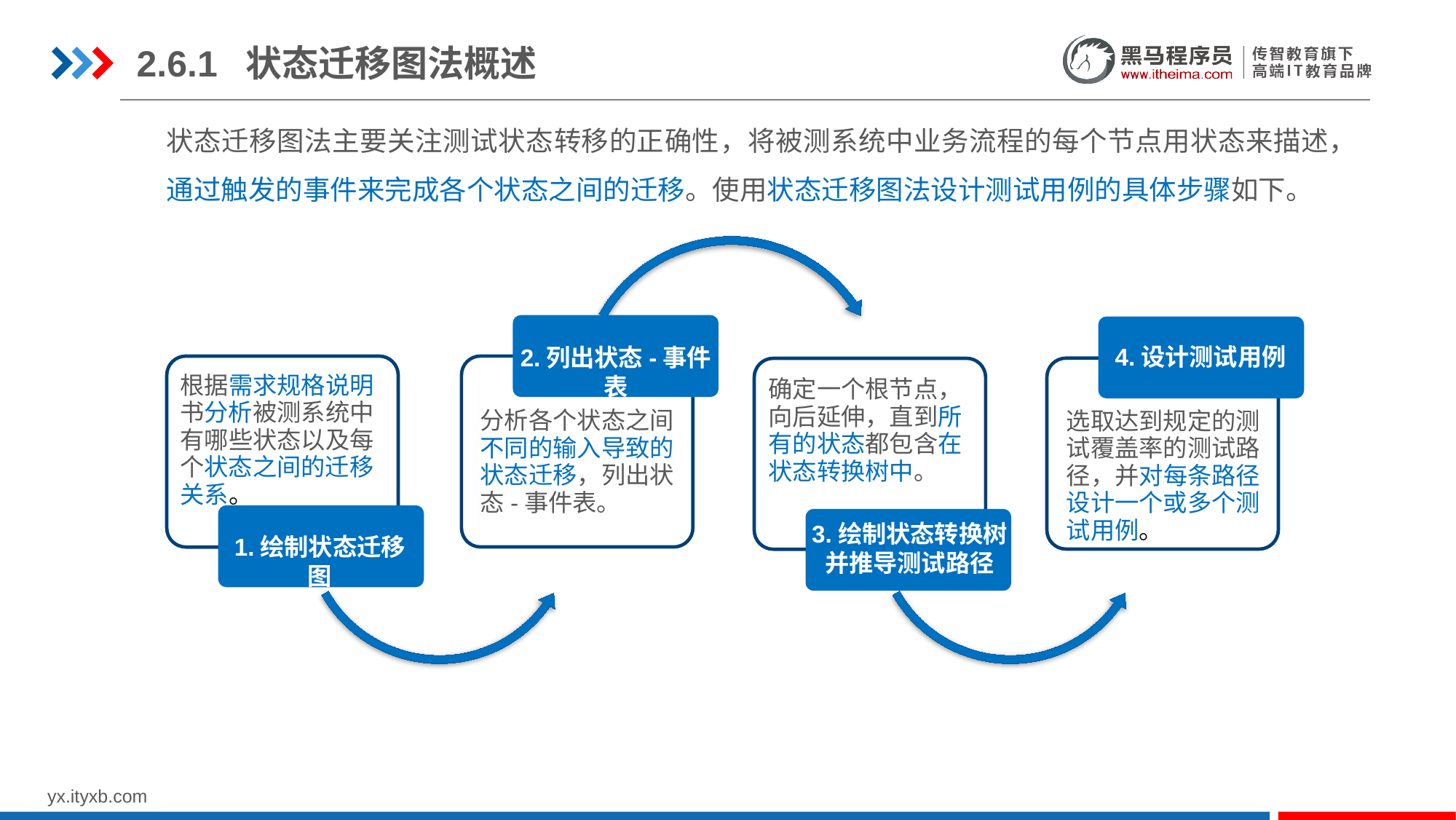

2.6.1	状态迁移图法概述
状态迁移图法主要关注测试状态转移的正确性，将被测系统中业务流程的每个节点用状态来描述，通过触发的事件来完成各个状态之间的迁移。使用状态迁移图法设计测试用例的具体步骤如下。

4.设计测试用例
2.列出状态-事件表

根据需求规格说明书分析被测系统中有哪些状态以及每个状态之间的迁移关系。
确定一个根节点，向后延伸，直到所有的状态都包含在状态转换树中。

分析各个状态之间不同的输入导致的状态迁移，列出状态-事件表。
选取达到规定的测试覆盖率的测试路径，并对每条路径设计一个或多个测试用例。

3.绘制状态转换树并推导测试路径

1.绘制状态迁移图